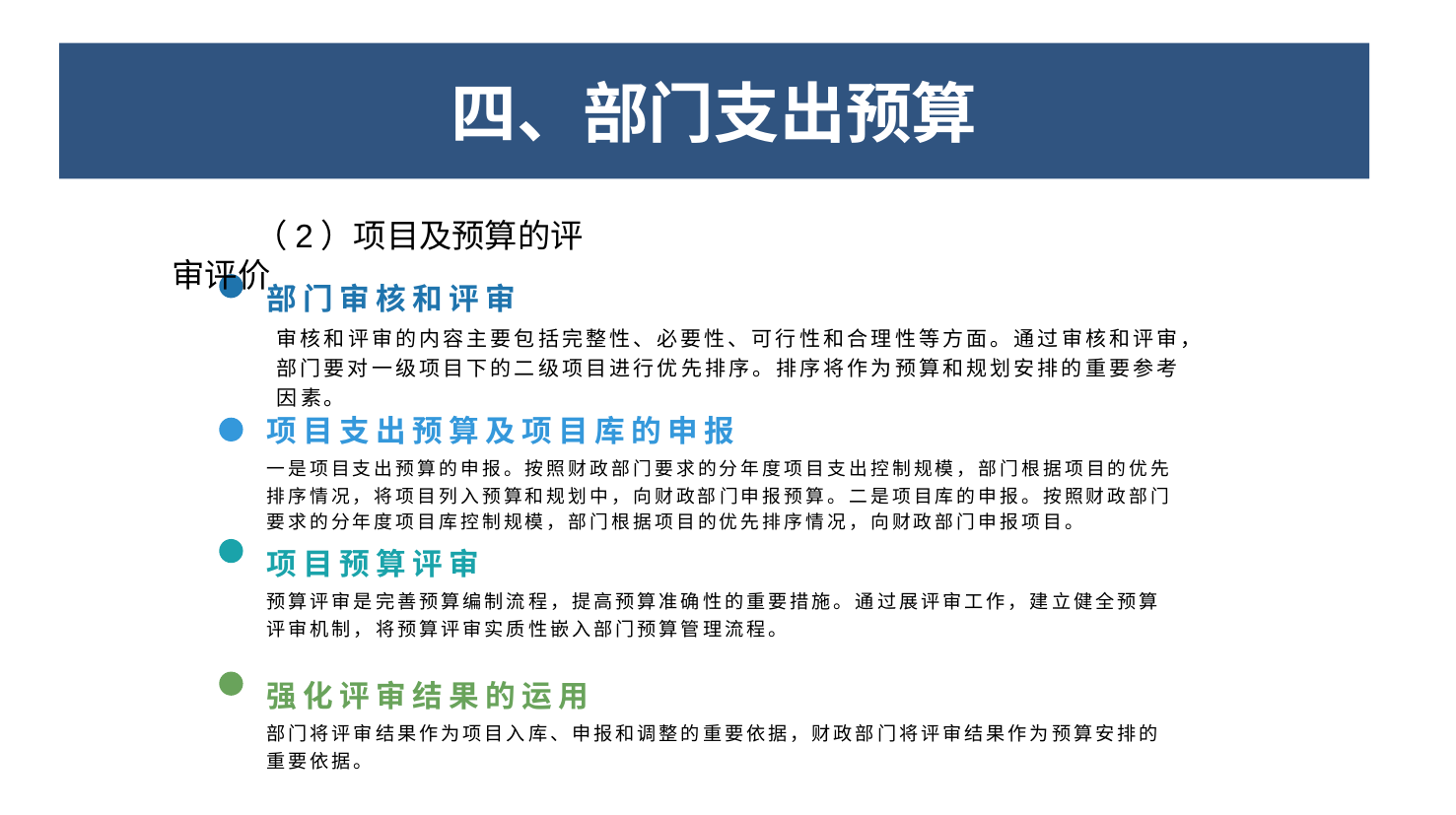

六、部门支出预算的编制
四、部门支出预算
（2）项目及预算的评审评价
部门审核和评审

审核和评审的内容主要包括完整性、必要性、可行性和合理性等方面。通过审核和评审，部门要对一级项目下的二级项目进行优先排序。排序将作为预算和规划安排的重要参考因素。
项目支出预算及项目库的申报

一是项目支出预算的申报。按照财政部门要求的分年度项目支出控制规模，部门根据项目的优先排序情况，将项目列入预算和规划中，向财政部门申报预算。二是项目库的申报。按照财政部门要求的分年度项目库控制规模，部门根据项目的优先排序情况，向财政部门申报项目。
项目预算评审

预算评审是完善预算编制流程，提高预算准确性的重要措施。通过展评审工作，建立健全预算评审机制，将预算评审实质性嵌入部门预算管理流程。
强化评审结果的运用

部门将评审结果作为项目入库、申报和调整的重要依据，财政部门将评审结果作为预算安排的重要依据。